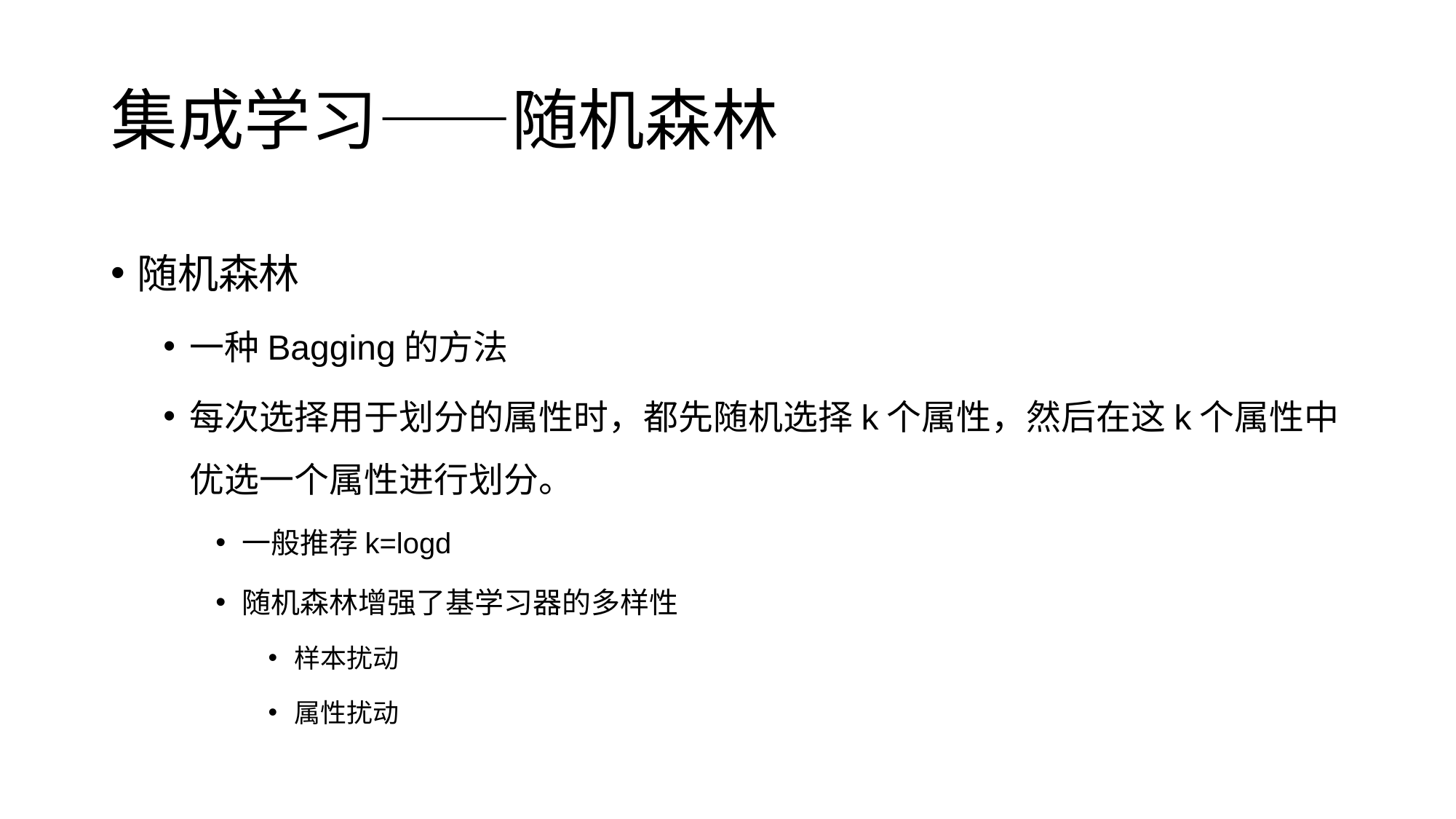

# 集成学习——随机森林
随机森林
一种Bagging的方法
每次选择用于划分的属性时，都先随机选择k个属性，然后在这k个属性中优选一个属性进行划分。
一般推荐k=logd
随机森林增强了基学习器的多样性
样本扰动
属性扰动